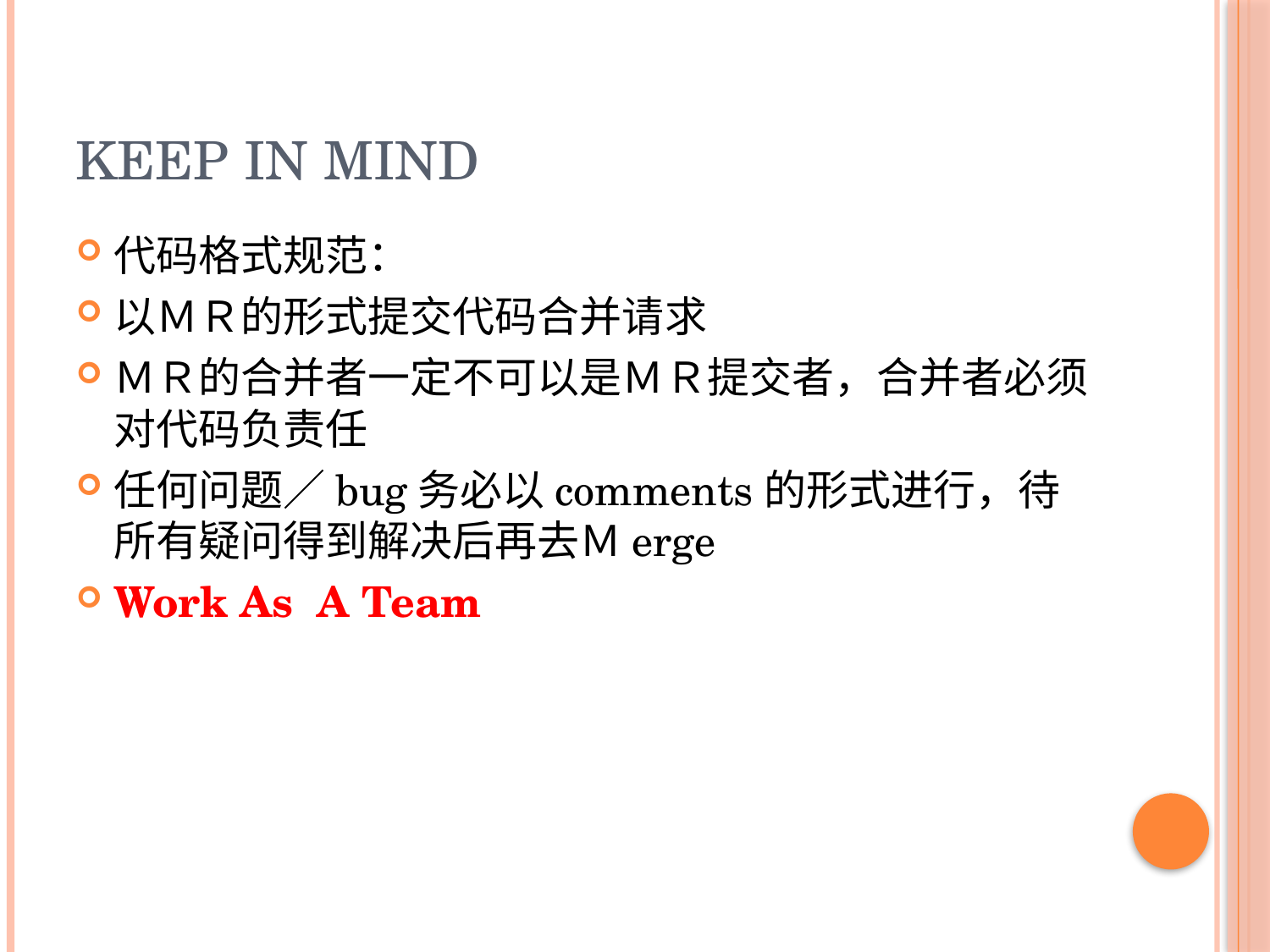

# KEEP IN MIND
代码格式规范：
以ＭＲ的形式提交代码合并请求
ＭＲ的合并者一定不可以是ＭＲ提交者，合并者必须对代码负责任
任何问题／bug务必以comments的形式进行，待所有疑问得到解决后再去Ｍerge
Work As  A Team